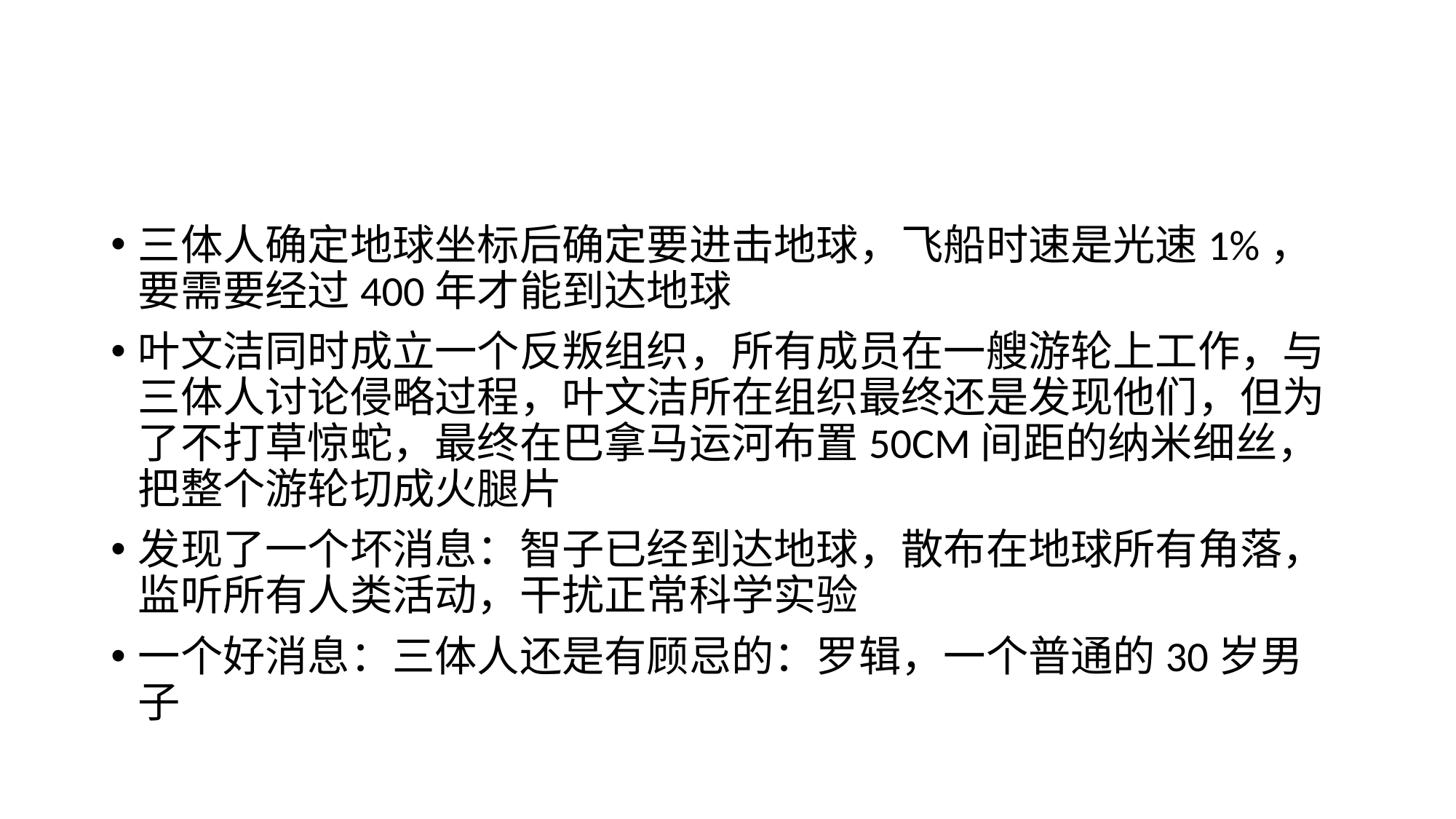

#
三体人确定地球坐标后确定要进击地球，飞船时速是光速1%，要需要经过400年才能到达地球
叶文洁同时成立一个反叛组织，所有成员在一艘游轮上工作，与三体人讨论侵略过程，叶文洁所在组织最终还是发现他们，但为了不打草惊蛇，最终在巴拿马运河布置50CM间距的纳米细丝，把整个游轮切成火腿片
发现了一个坏消息：智子已经到达地球，散布在地球所有角落，监听所有人类活动，干扰正常科学实验
一个好消息：三体人还是有顾忌的：罗辑，一个普通的30岁男子